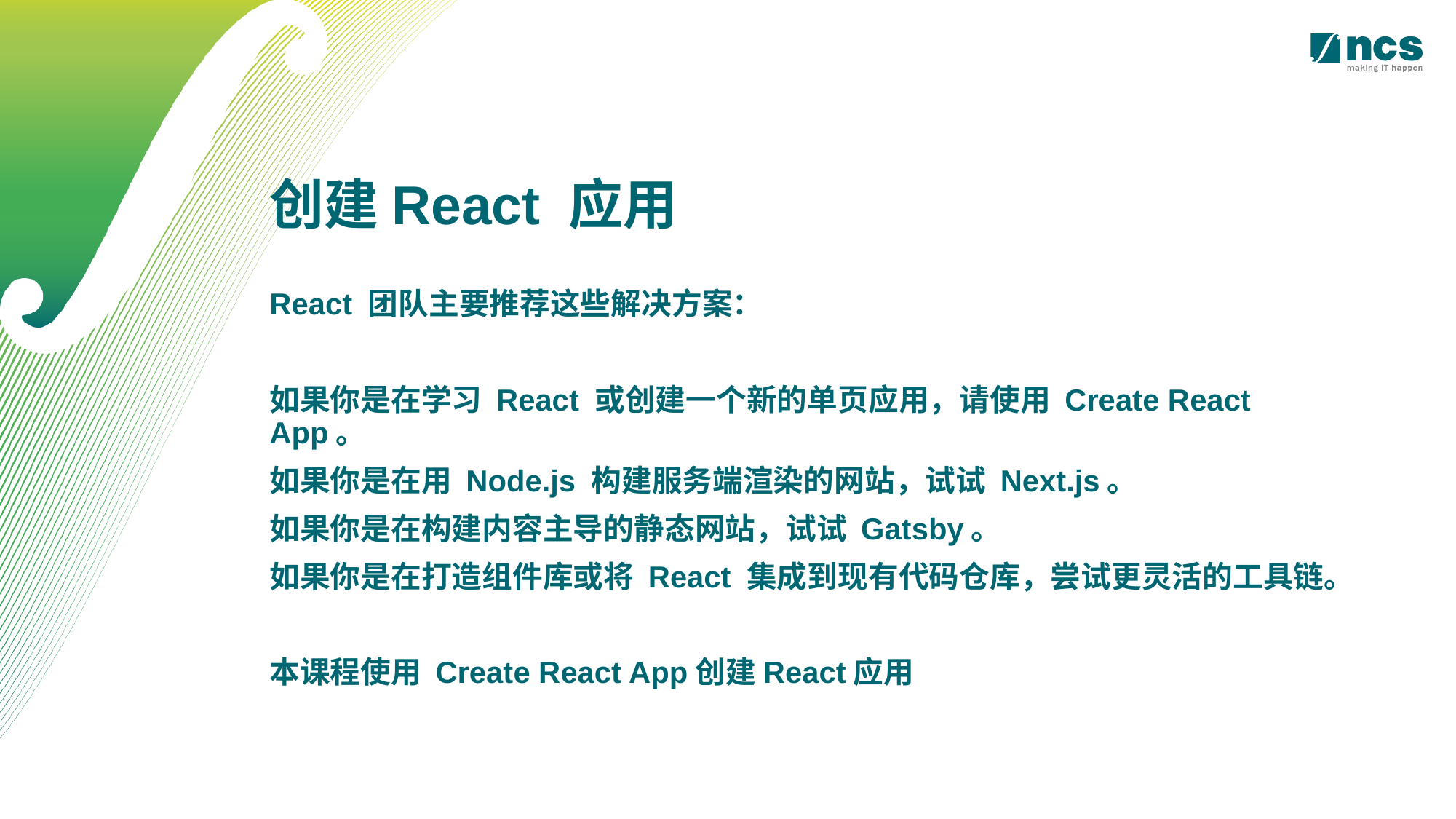

创建React 应用
React 团队主要推荐这些解决方案：

如果你是在学习 React 或创建一个新的单页应用，请使用 Create React App。
如果你是在用 Node.js 构建服务端渲染的网站，试试 Next.js。
如果你是在构建内容主导的静态网站，试试 Gatsby。
如果你是在打造组件库或将 React 集成到现有代码仓库，尝试更灵活的工具链。

本课程使用 Create React App创建React应用